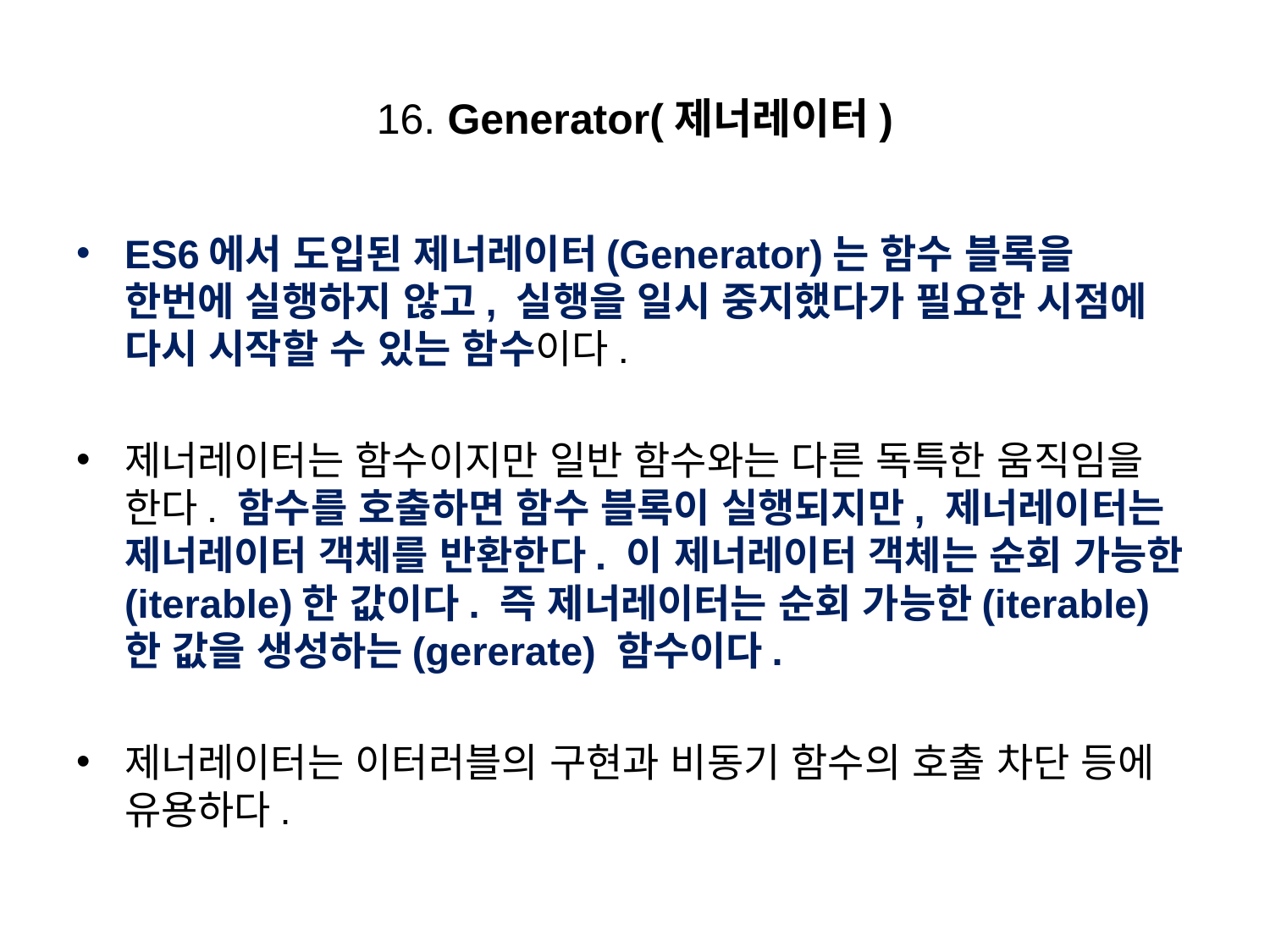

# 16. Generator(제너레이터)
ES6에서 도입된 제너레이터(Generator)는 함수 블록을 한번에 실행하지 않고, 실행을 일시 중지했다가 필요한 시점에 다시 시작할 수 있는 함수이다.

제너레이터는 함수이지만 일반 함수와는 다른 독특한 움직임을 한다. 함수를 호출하면 함수 블록이 실행되지만, 제너레이터는 제너레이터 객체를 반환한다. 이 제너레이터 객체는 순회 가능한(iterable)한 값이다. 즉 제너레이터는 순회 가능한(iterable)한 값을 생성하는(gererate) 함수이다.

제너레이터는 이터러블의 구현과 비동기 함수의 호출 차단 등에 유용하다.